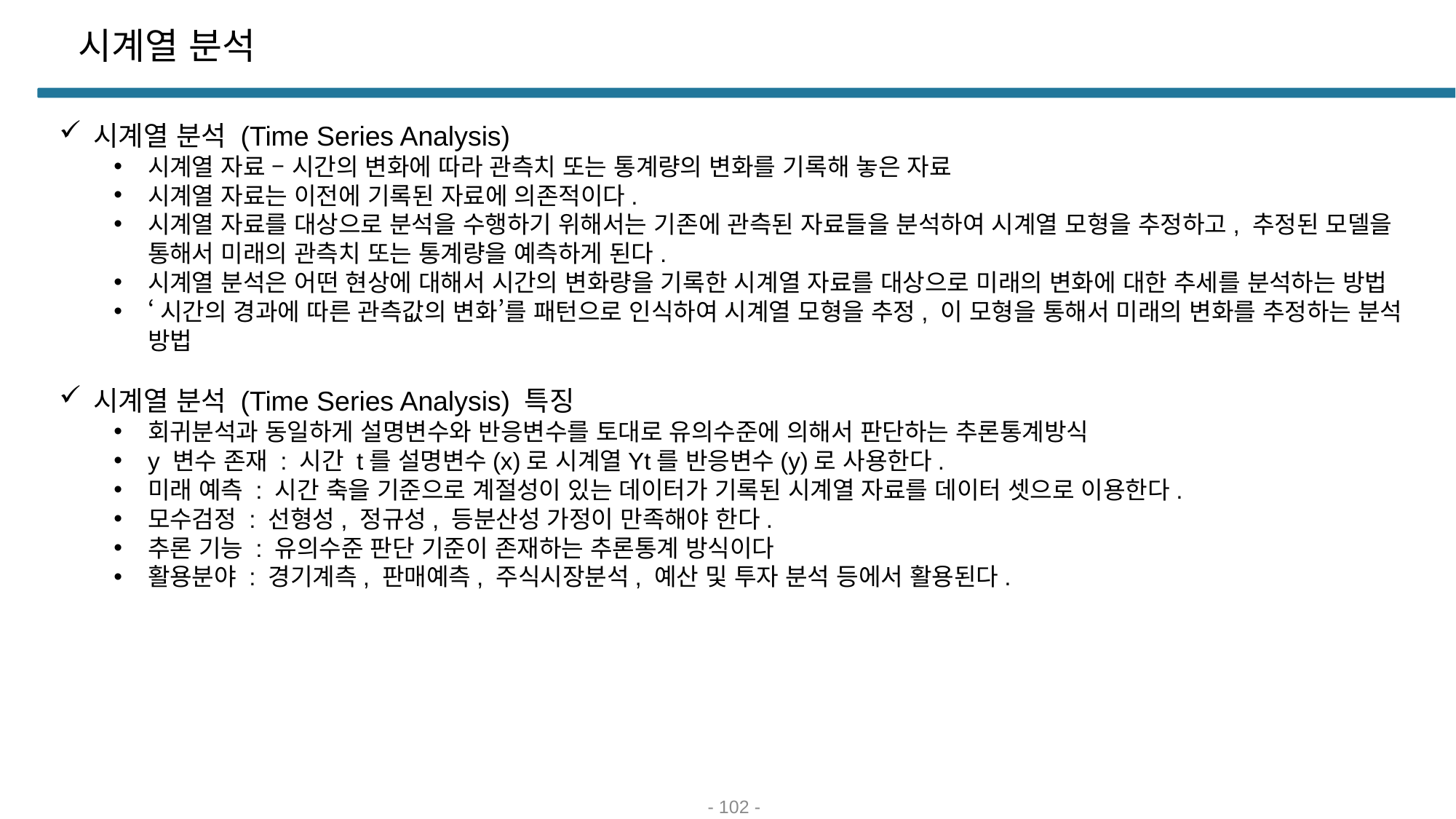

시계열 분석
#
시계열 분석 (Time Series Analysis)
시계열 자료 – 시간의 변화에 따라 관측치 또는 통계량의 변화를 기록해 놓은 자료
시계열 자료는 이전에 기록된 자료에 의존적이다.
시계열 자료를 대상으로 분석을 수행하기 위해서는 기존에 관측된 자료들을 분석하여 시계열 모형을 추정하고, 추정된 모델을 통해서 미래의 관측치 또는 통계량을 예측하게 된다.
시계열 분석은 어떤 현상에 대해서 시간의 변화량을 기록한 시계열 자료를 대상으로 미래의 변화에 대한 추세를 분석하는 방법
‘시간의 경과에 따른 관측값의 변화’를 패턴으로 인식하여 시계열 모형을 추정, 이 모형을 통해서 미래의 변화를 추정하는 분석 방법

시계열 분석 (Time Series Analysis) 특징
회귀분석과 동일하게 설명변수와 반응변수를 토대로 유의수준에 의해서 판단하는 추론통계방식
y 변수 존재 : 시간 t를 설명변수(x)로 시계열Yt를 반응변수(y)로 사용한다.
미래 예측 : 시간 축을 기준으로 계절성이 있는 데이터가 기록된 시계열 자료를 데이터 셋으로 이용한다.
모수검정 : 선형성, 정규성, 등분산성 가정이 만족해야 한다.
추론 기능 : 유의수준 판단 기준이 존재하는 추론통계 방식이다
활용분야 : 경기계측, 판매예측, 주식시장분석, 예산 및 투자 분석 등에서 활용된다.
- 102 -